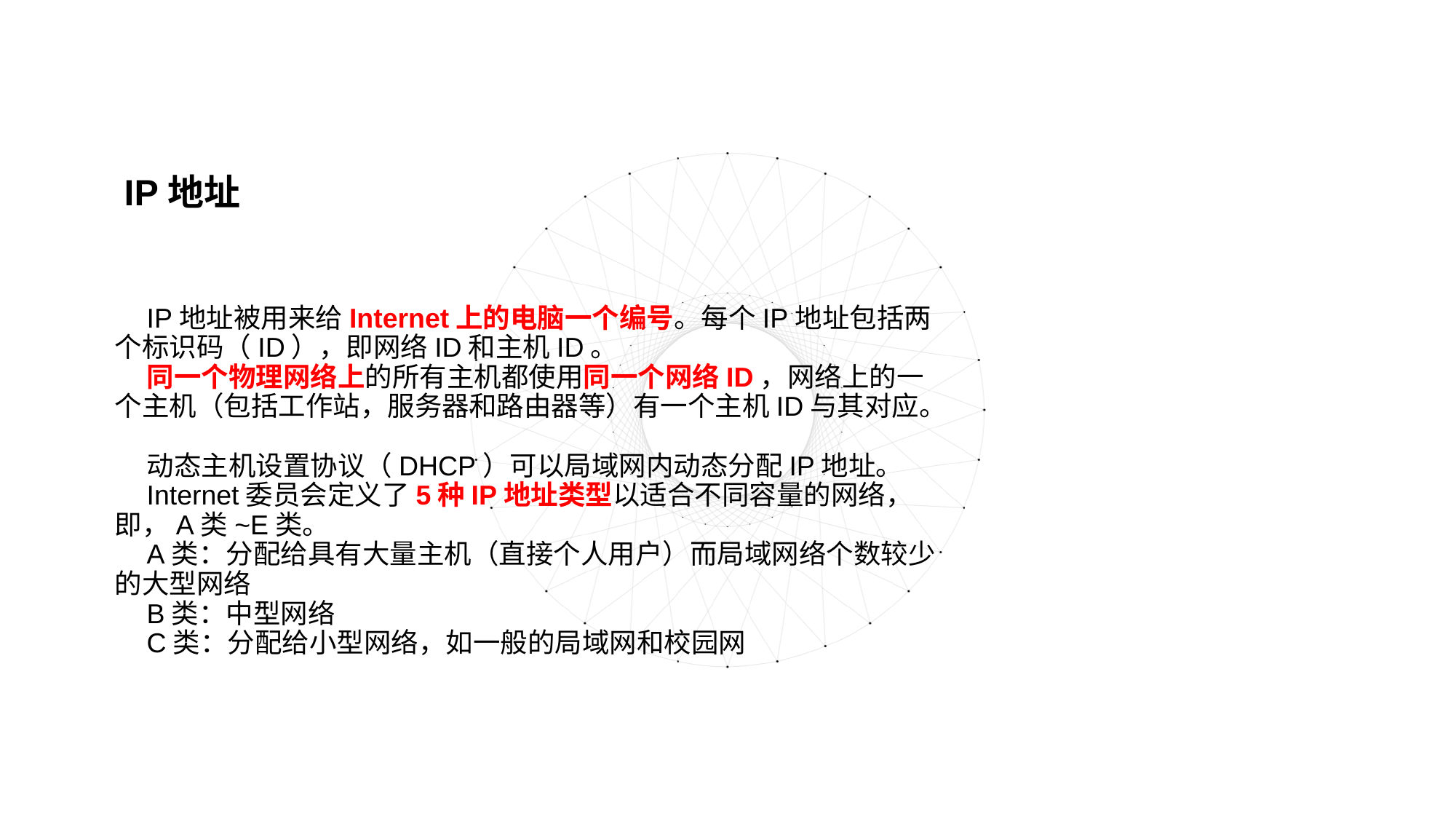

IP地址
IP地址被用来给Internet上的电脑一个编号。每个IP地址包括两个标识码（ID），即网络ID和主机ID。
同一个物理网络上的所有主机都使用同一个网络ID，网络上的一个主机（包括工作站，服务器和路由器等）有一个主机ID与其对应。

动态主机设置协议（DHCP）可以局域网内动态分配IP地址。
Internet委员会定义了5种IP地址类型以适合不同容量的网络，即，A类~E类。
A类：分配给具有大量主机（直接个人用户）而局域网络个数较少的大型网络
B类：中型网络
C类：分配给小型网络，如一般的局域网和校园网